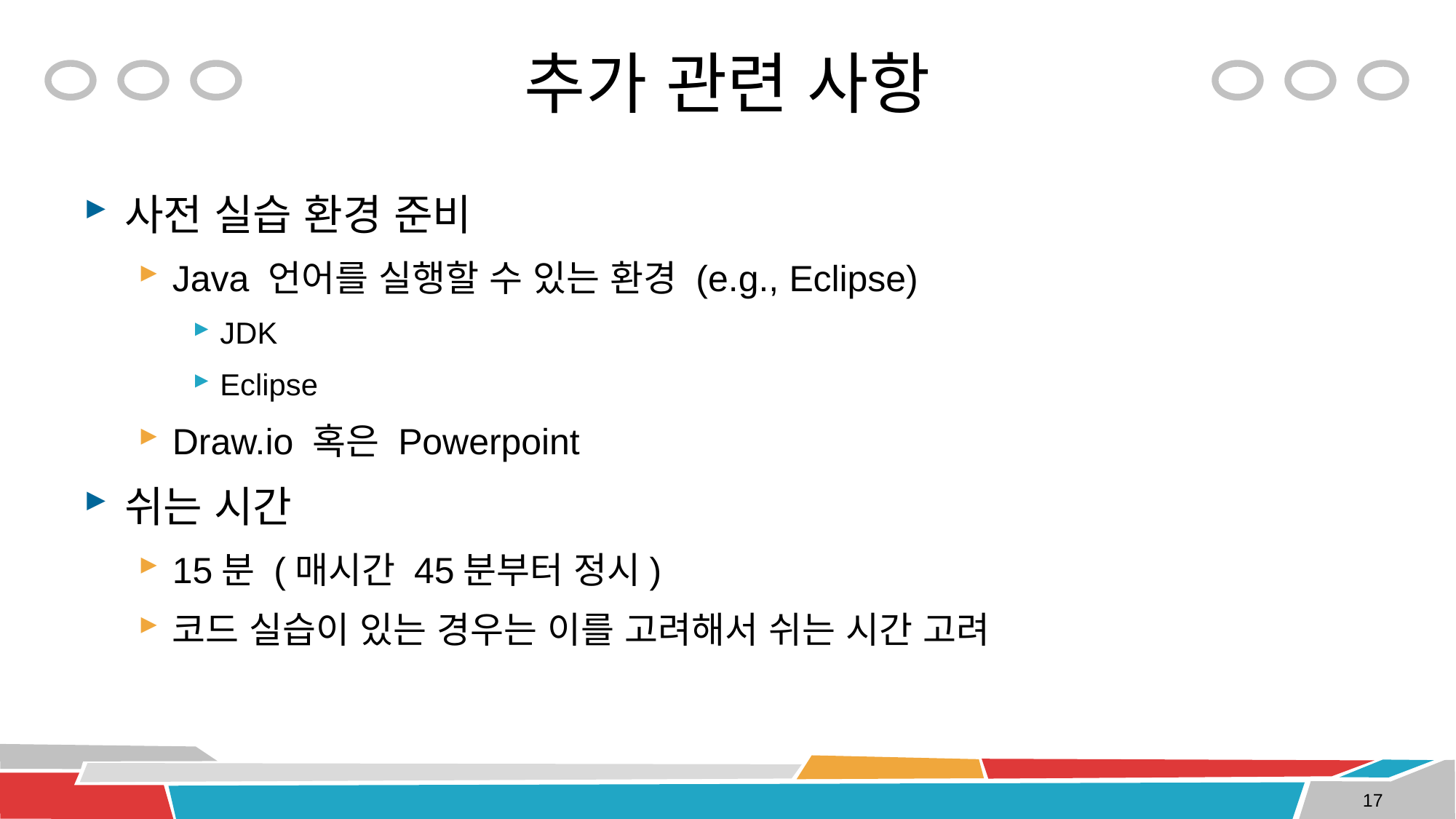

# 추가 관련 사항
사전 실습 환경 준비
Java 언어를 실행할 수 있는 환경 (e.g., Eclipse)
JDK
Eclipse
Draw.io 혹은 Powerpoint
쉬는 시간
15분 (매시간 45분부터 정시)
코드 실습이 있는 경우는 이를 고려해서 쉬는 시간 고려

17